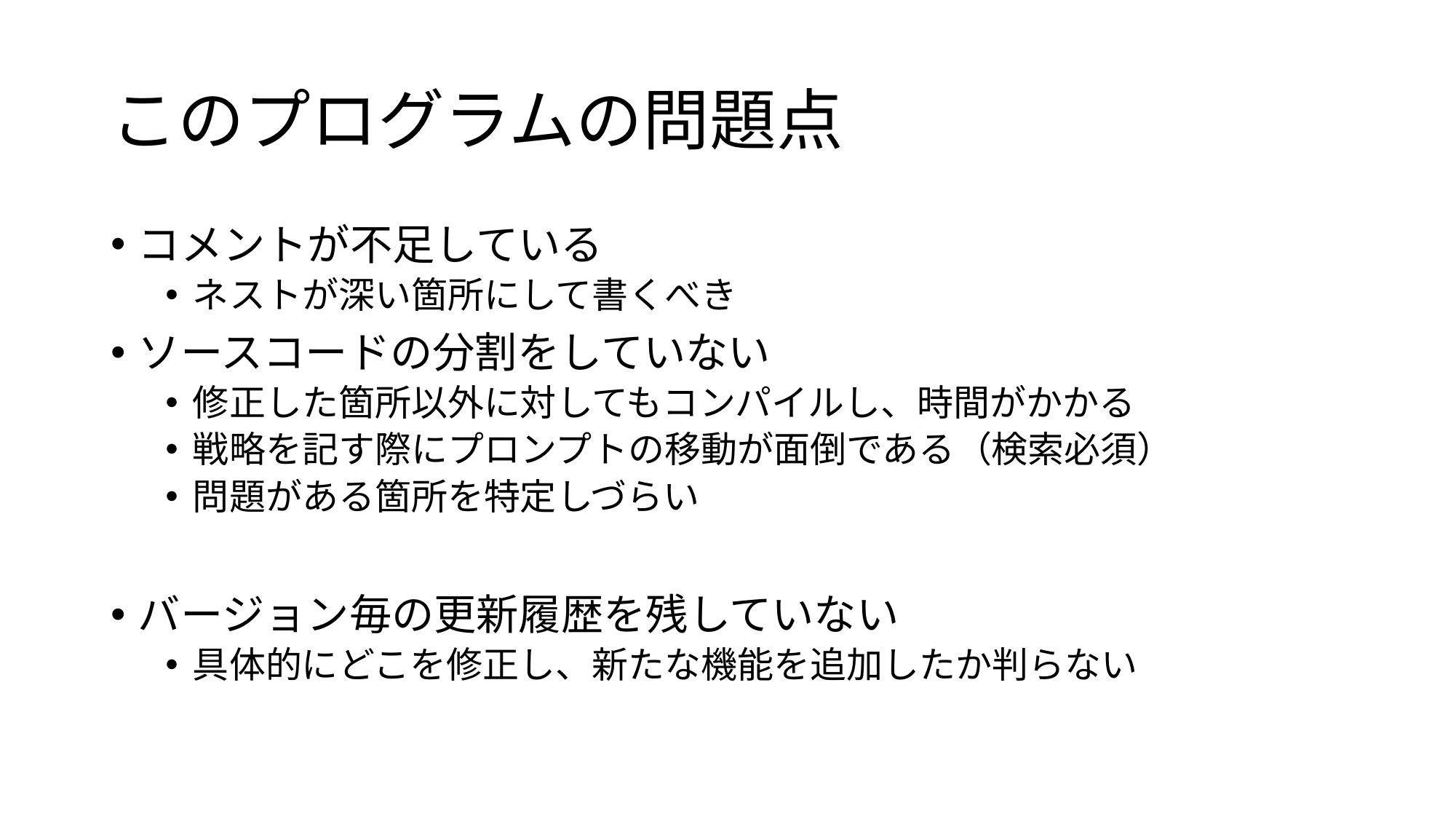

# このプログラムの問題点
コメントが不足している
ネストが深い箇所にして書くべき
ソースコードの分割をしていない
修正した箇所以外に対してもコンパイルし、時間がかかる
戦略を記す際にプロンプトの移動が面倒である（検索必須）
問題がある箇所を特定しづらい

バージョン毎の更新履歴を残していない
具体的にどこを修正し、新たな機能を追加したか判らない